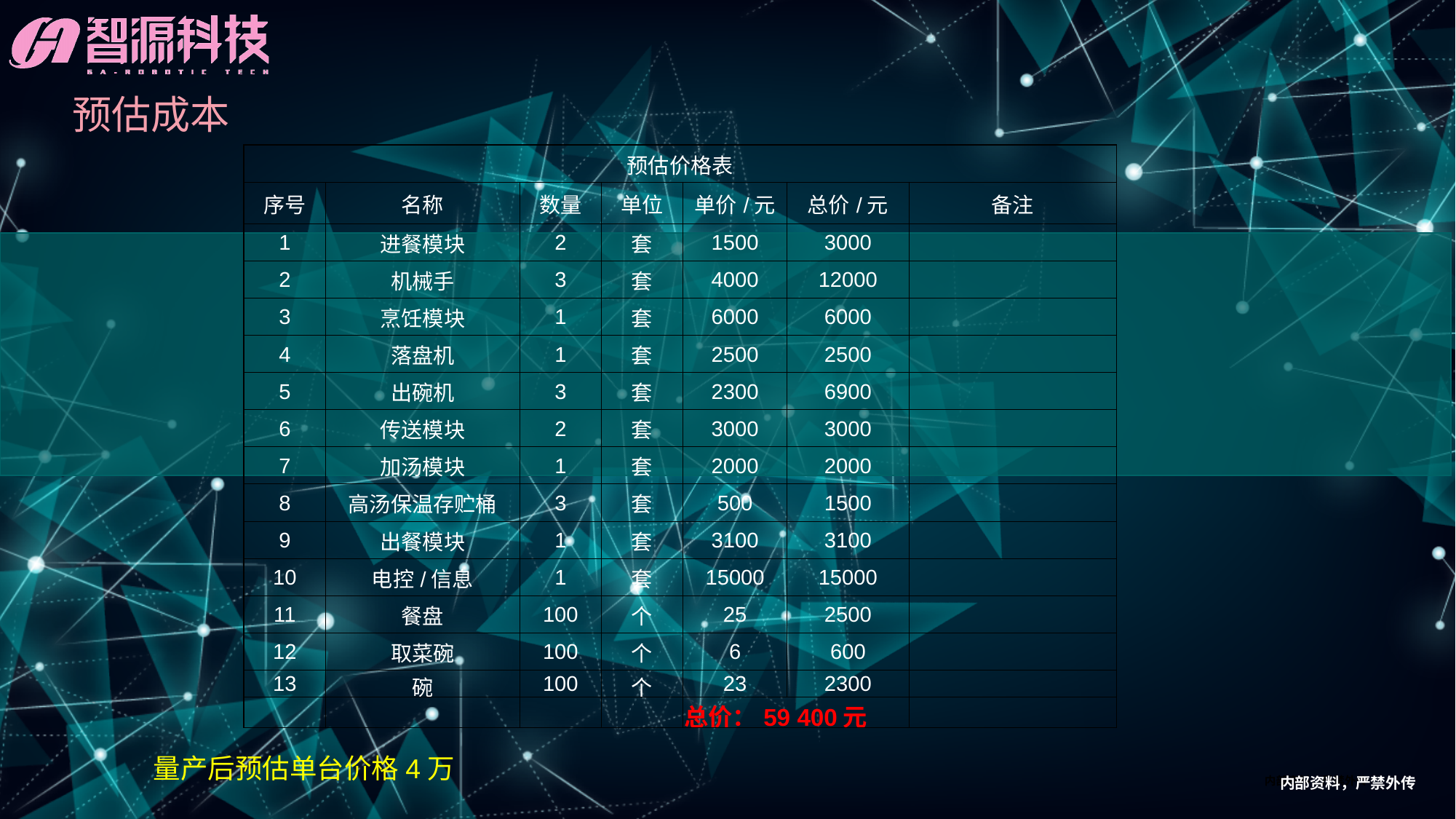

预估成本
| 预估价格表 |  |  |  |  |  |  |
| --- | --- | --- | --- | --- | --- | --- |
| 序号 | 名称 | 数量 | 单位 | 单价/元 | 总价/元 | 备注 |
| 1 | 进餐模块 | 2 | 套 | 1500 | 3000 |  |
| 2 | 机械手 | 3 | 套 | 4000 | 12000 |  |
| 3 | 烹饪模块 | 1 | 套 | 6000 | 6000 |  |
| 4 | 落盘机 | 1 | 套 | 2500 | 2500 |  |
| 5 | 出碗机 | 3 | 套 | 2300 | 6900 |  |
| 6 | 传送模块 | 2 | 套 | 3000 | 3000 |  |
| 7 | 加汤模块 | 1 | 套 | 2000 | 2000 |  |
| 8 | 高汤保温存贮桶 | 3 | 套 | 500 | 1500 |  |
| 9 | 出餐模块 | 1 | 套 | 3100 | 3100 |  |
| 10 | 电控/信息 | 1 | 套 | 15000 | 15000 |  |
| 11 | 餐盘 | 100 | 个 | 25 | 2500 |  |
| 12 | 取菜碗 | 100 | 个 | 6 | 600 |  |
| 13 | 碗 | 100 | 个 | 23 | 2300 |  |
|  |  |  |  | 总价：59 400元 |  |  |
量产后预估单台价格4万